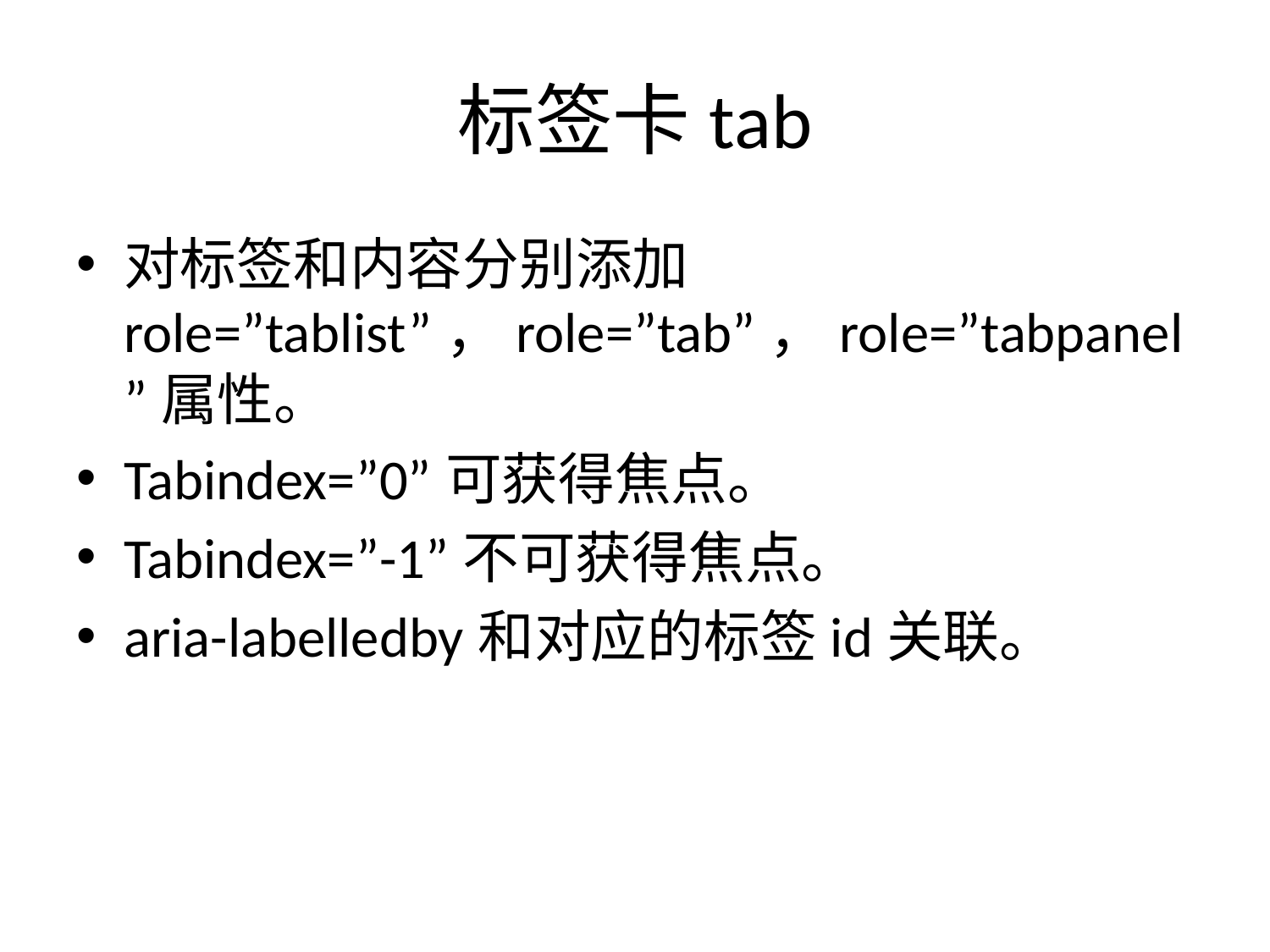

# 标签卡tab
对标签和内容分别添加role=”tablist”，role=”tab”，role=”tabpanel”属性。
Tabindex=”0”可获得焦点。
Tabindex=”-1”不可获得焦点。
aria-labelledby和对应的标签id关联。